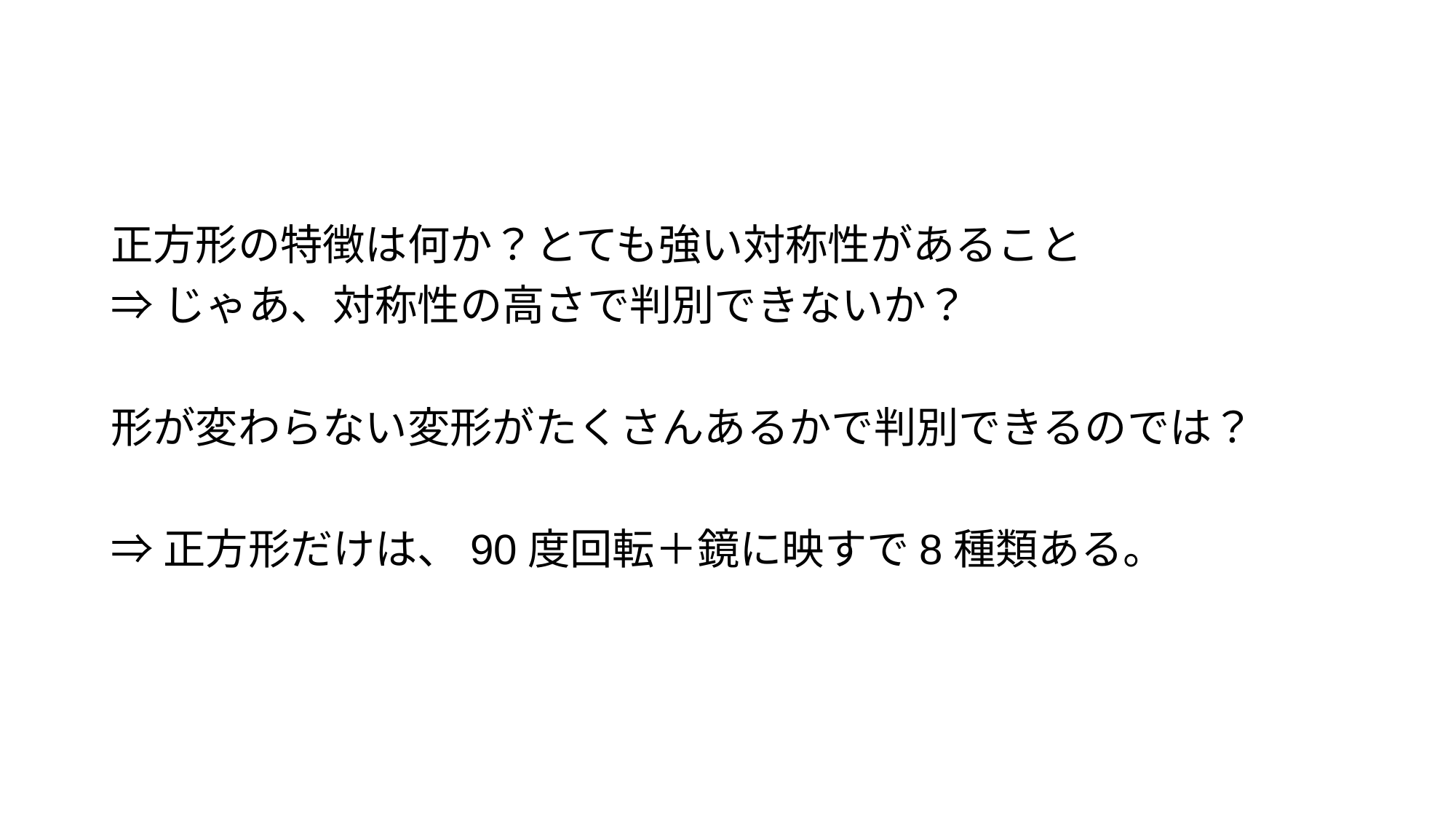

#
正方形の特徴は何か？とても強い対称性があること
⇒じゃあ、対称性の高さで判別できないか？

形が変わらない変形がたくさんあるかで判別できるのでは？

⇒正方形だけは、90度回転＋鏡に映すで8種類ある。